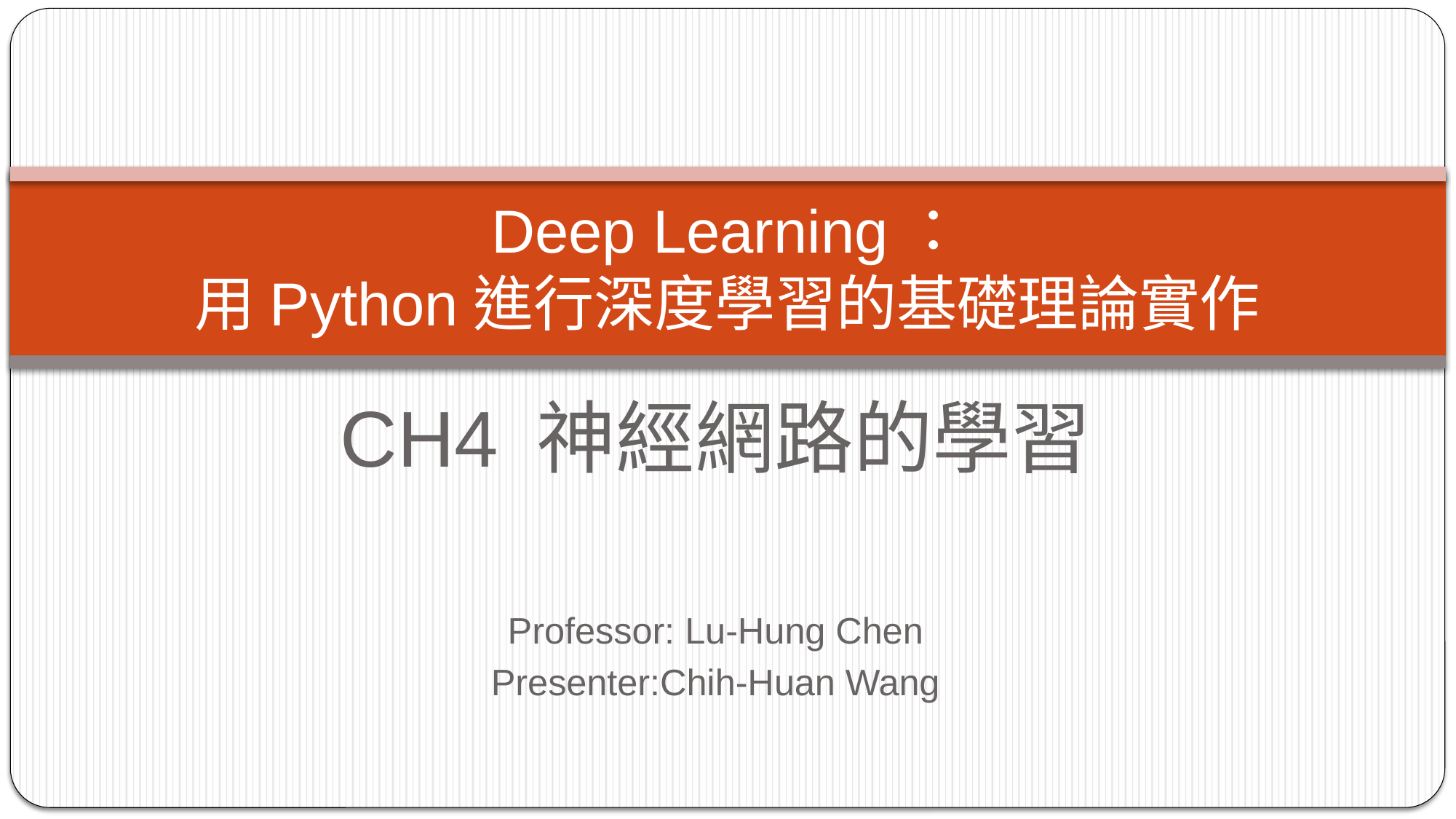

# Deep Learning： 用Python進行深度學習的基礎理論實作
CH4 神經網路的學習

Professor: Lu-Hung Chen
Presenter:Chih-Huan Wang